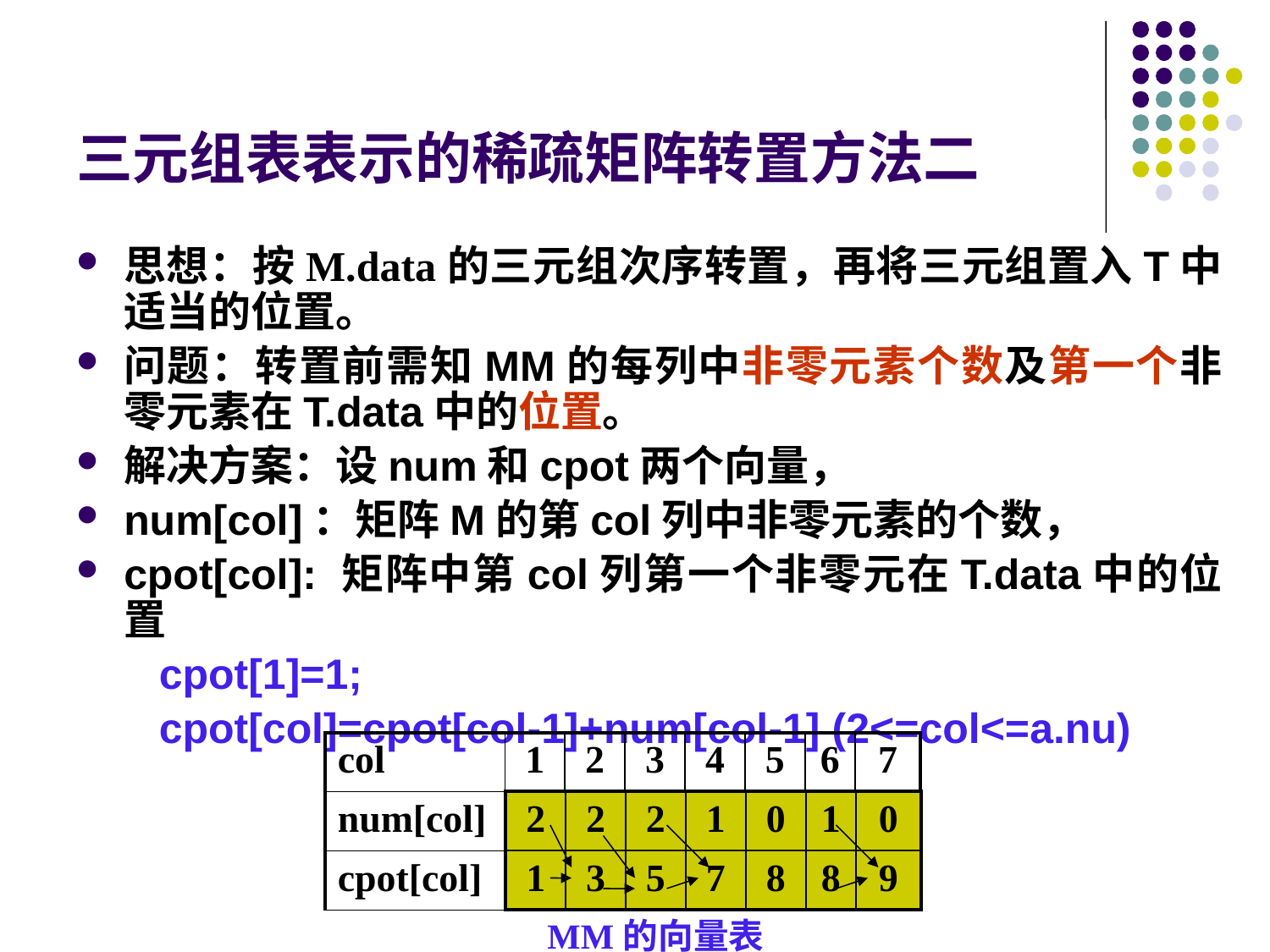

# 三元组表表示的稀疏矩阵转置方法二
思想：按M.data的三元组次序转置，再将三元组置入T中适当的位置。
问题：转置前需知MM的每列中非零元素个数及第一个非零元素在T.data中的位置。
解决方案：设num和cpot两个向量，
num[col]：矩阵M的第col列中非零元素的个数，
cpot[col]: 矩阵中第col列第一个非零元在T.data中的位置
       cpot[1]=1;
       cpot[col]=cpot[col-1]+num[col-1] (2<=col<=a.nu)
| col | 1 | 2 | 3 | 4 | 5 | 6 | 7 |
| --- | --- | --- | --- | --- | --- | --- | --- |
| num[col] |  |  |  |  |  |  |  |
| cpot[col] |  |  |  |  |  |  |  |
| 2 | 2 | 2 | 1 | 0 | 1 | 0 |
| --- | --- | --- | --- | --- | --- | --- |
| 1 | 3 | 5 | 7 | 8 | 8 | 9 |

MM的向量表